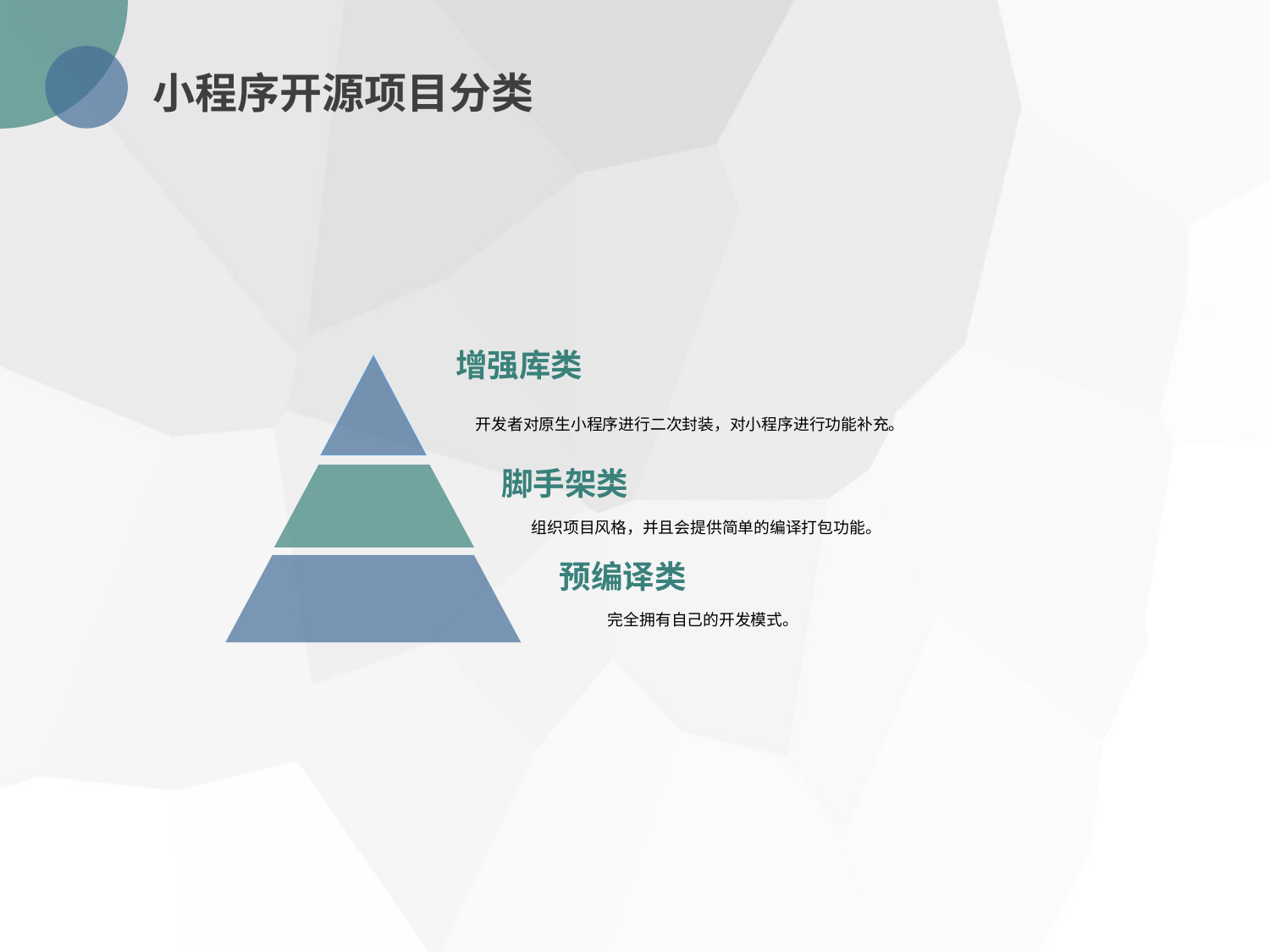

小程序开源项目分类

增强库类

开发者对原生小程序进行二次封装，对小程序进行功能补充。
脚手架类

组织项目风格，并且会提供简单的编译打包功能。
预编译类

完全拥有自己的开发模式。